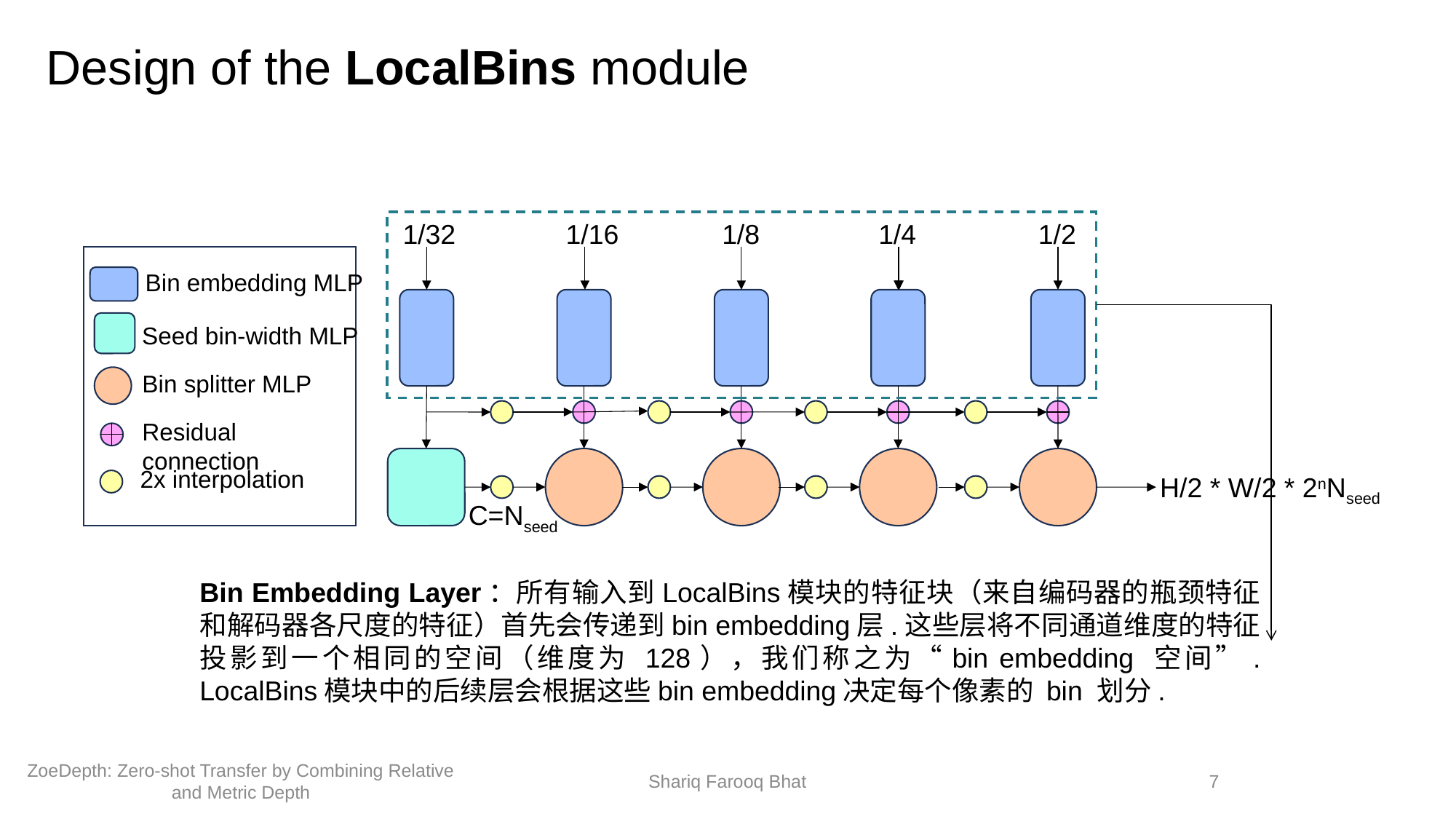

Design of the LocalBins module

1/32
1/16
1/8
1/4
1/2

Bin embedding MLP

Seed bin-width MLP
Bin splitter MLP

Residual connection

2x interpolation
H/2 * W/2 * 2nNseed

C=Nseed
Bin Embedding Layer：所有输入到LocalBins模块的特征块（来自编码器的瓶颈特征和解码器各尺度的特征）首先会传递到bin embedding层.这些层将不同通道维度的特征投影到一个相同的空间（维度为 128），我们称之为“bin embedding 空间”. LocalBins模块中的后续层会根据这些bin embedding决定每个像素的 bin 划分.
ZoeDepth: Zero-shot Transfer by Combining Relative and Metric Depth
Shariq Farooq Bhat
7